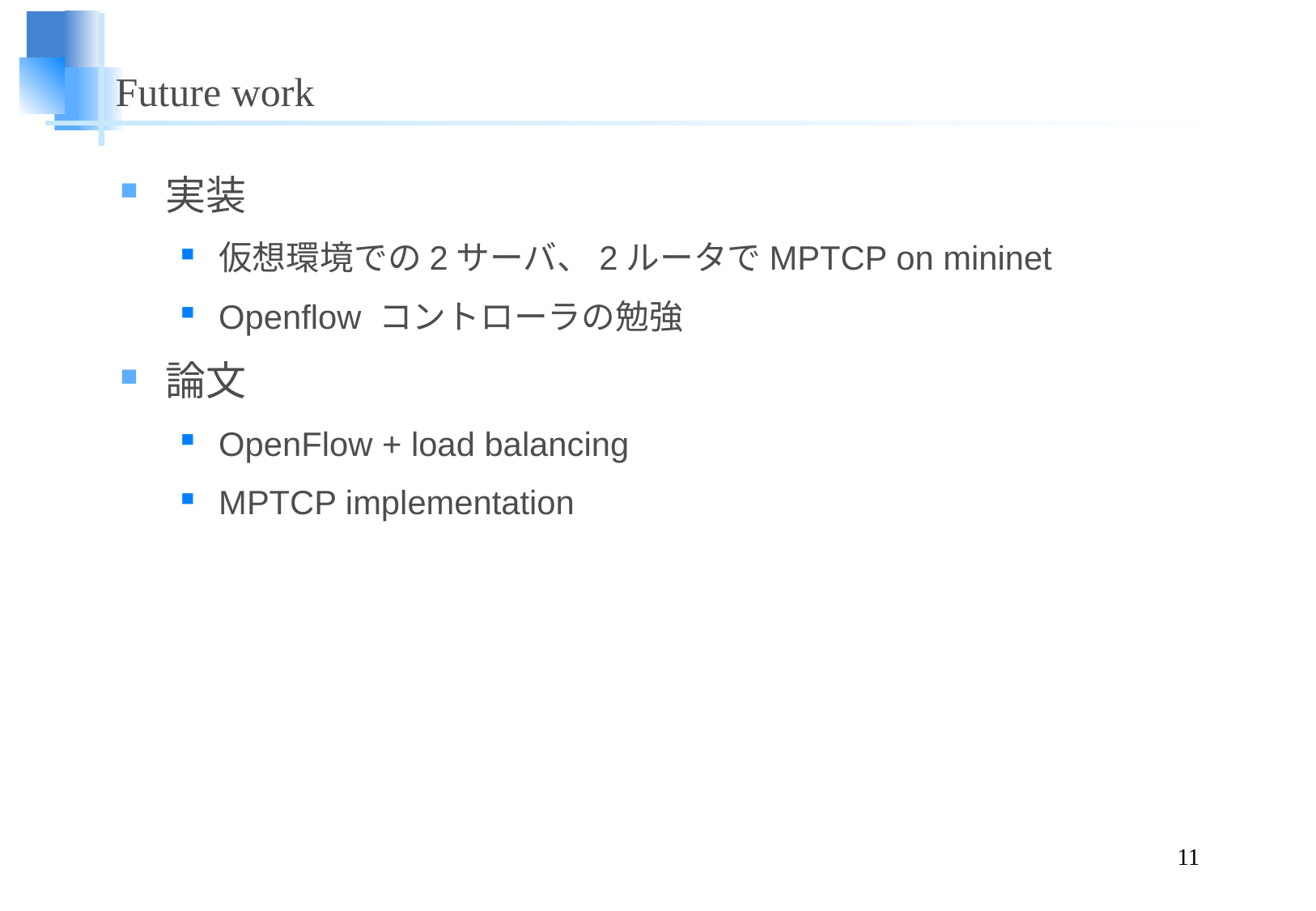

# Future work
実装
仮想環境での2サーバ、2ルータでMPTCP on mininet
Openflow コントローラの勉強
論文
OpenFlow + load balancing
MPTCP implementation
11